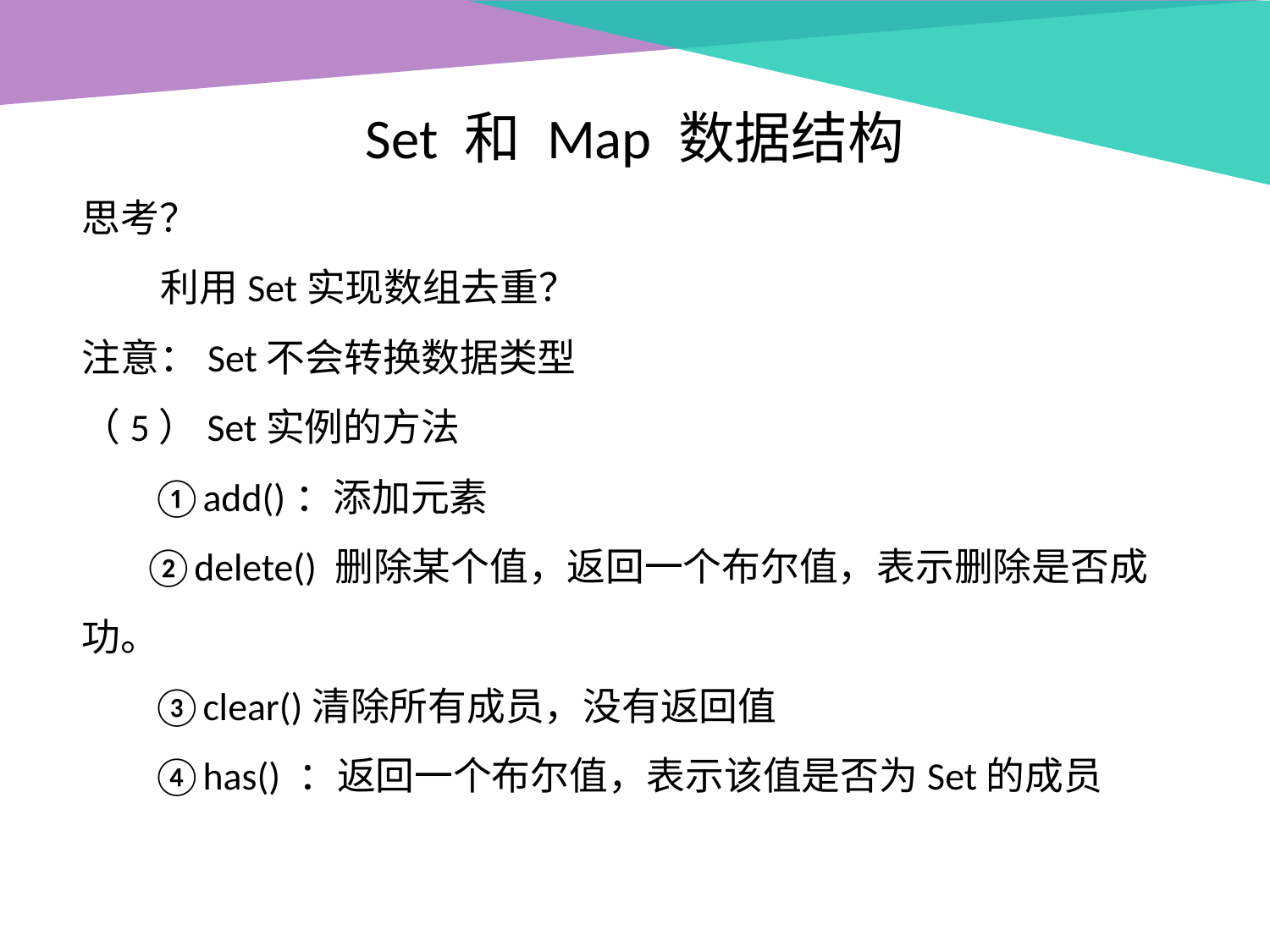

Set 和 Map 数据结构
思考？
        利用Set实现数组去重？
注意：Set不会转换数据类型
（5）Set实例的方法
        ①add()：添加元素
       ②delete() 删除某个值，返回一个布尔值，表示删除是否成功。
        ③clear()清除所有成员，没有返回值
        ④has() ：返回一个布尔值，表示该值是否为Set的成员